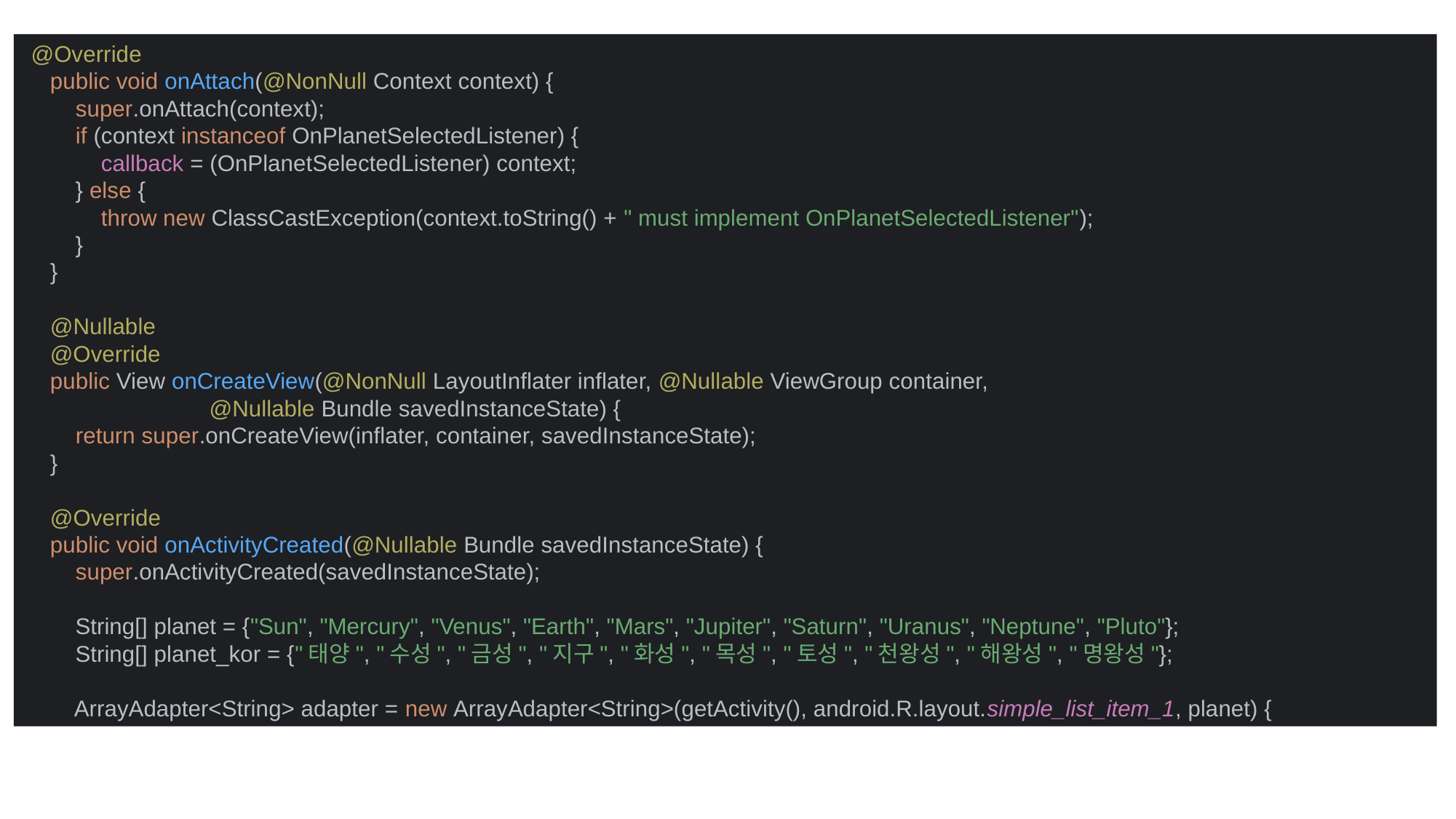

@Override
    public void onAttach(@NonNull Context context) {
        super.onAttach(context);
        if (context instanceof OnPlanetSelectedListener) {
            callback = (OnPlanetSelectedListener) context;
        } else {
            throw new ClassCastException(context.toString() + " must implement OnPlanetSelectedListener");
        }
    }
    @Nullable
    @Override
    public View onCreateView(@NonNull LayoutInflater inflater, @Nullable ViewGroup container,
                             @Nullable Bundle savedInstanceState) {
        return super.onCreateView(inflater, container, savedInstanceState);
    }
    @Override
    public void onActivityCreated(@Nullable Bundle savedInstanceState) {
        super.onActivityCreated(savedInstanceState);
        String[] planet = {"Sun", "Mercury", "Venus", "Earth", "Mars", "Jupiter", "Saturn", "Uranus", "Neptune", "Pluto"};
        String[] planet_kor = {"태양", "수성", "금성", "지구", "화성", "목성", "토성", "천왕성", "해왕성", "명왕성"};
        ArrayAdapter<String> adapter = new ArrayAdapter<String>(getActivity(), android.R.layout.simple_list_item_1, planet) {